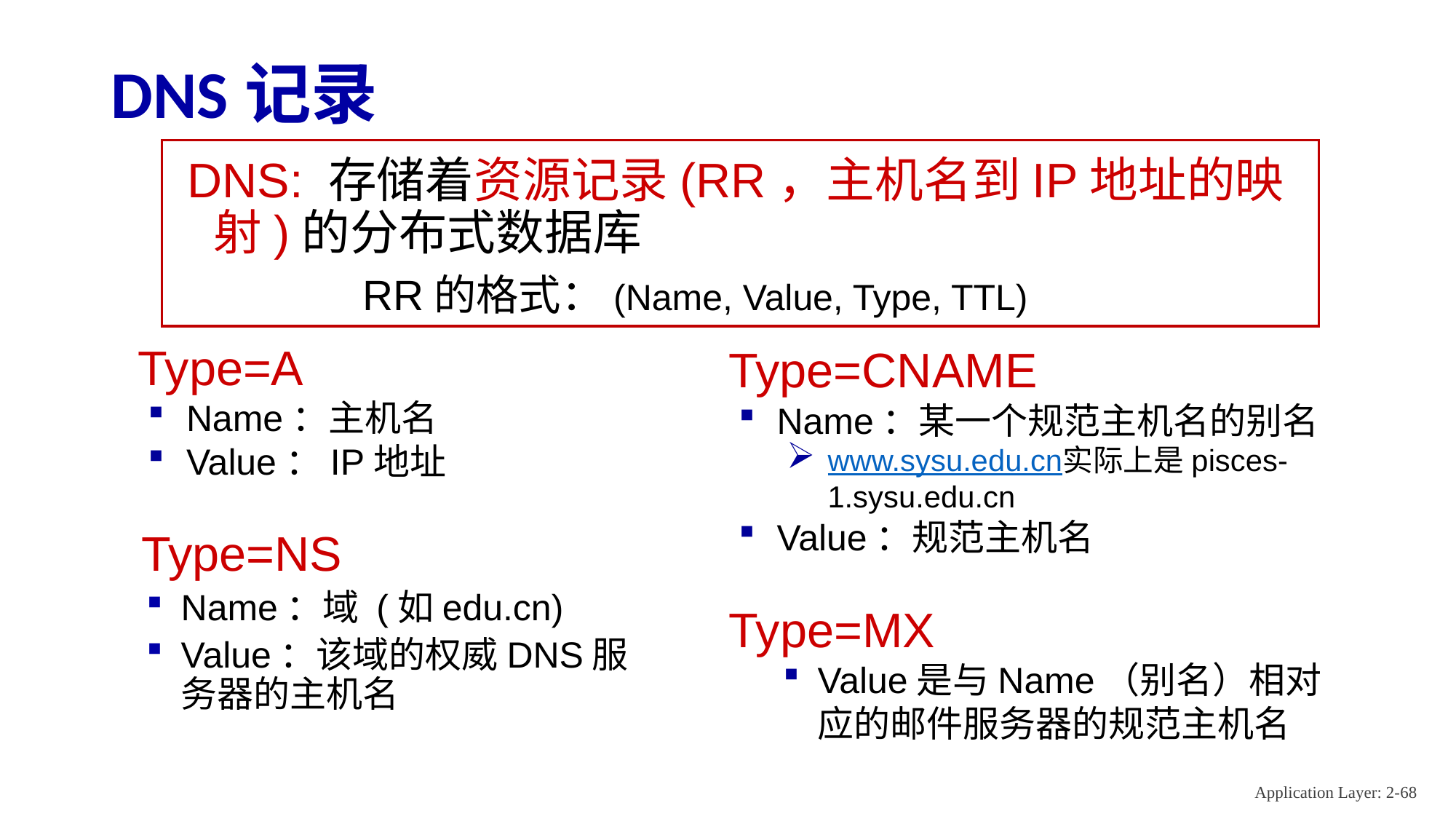

# DNS记录

DNS: 存储着资源记录(RR，主机名到IP地址的映射)的分布式数据库
RR的格式：(Name, Value, Type, TTL)
Type=A
Name：主机名
Value：IP地址

Type=CNAME
Name：某一个规范主机名的别名
www.sysu.edu.cn实际上是pisces-1.sysu.edu.cn
Value：规范主机名

Type=NS
Name：域 (如edu.cn)
Value：该域的权威DNS服务器的主机名
Type=MX
Value是与Name（别名）相对应的邮件服务器的规范主机名

Application Layer: 2-68